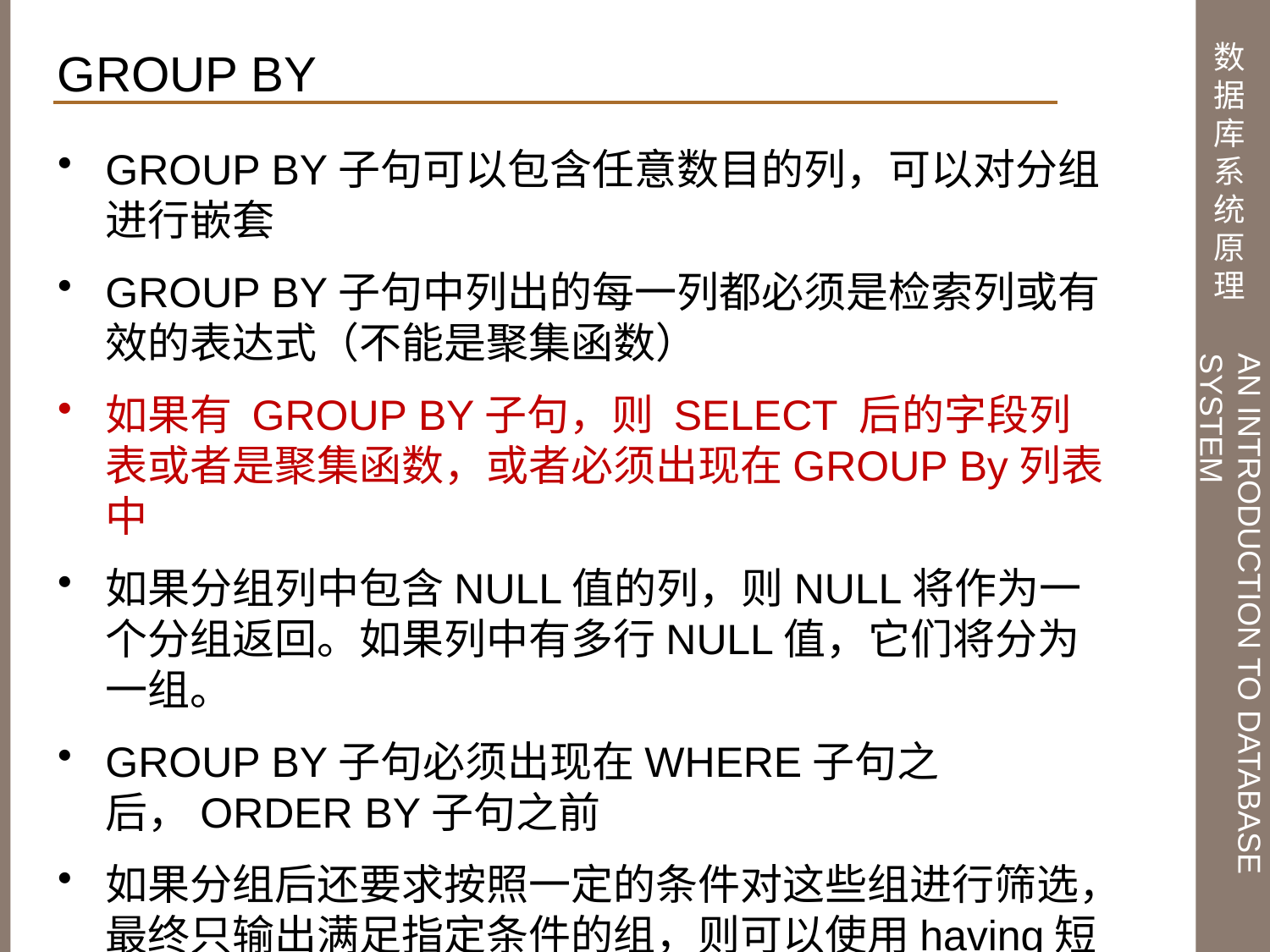

GROUP BY
GROUP BY子句可以包含任意数目的列，可以对分组进行嵌套
GROUP BY子句中列出的每一列都必须是检索列或有效的表达式（不能是聚集函数）
如果有 GROUP BY子句，则 SELECT 后的字段列表或者是聚集函数，或者必须出现在GROUP By列表中
如果分组列中包含NULL值的列，则NULL将作为一个分组返回。如果列中有多行NULL值，它们将分为一组。
GROUP BY子句必须出现在WHERE子句之后，ORDER BY子句之前
如果分组后还要求按照一定的条件对这些组进行筛选，最终只输出满足指定条件的组，则可以使用having短语来筛选指定条件。